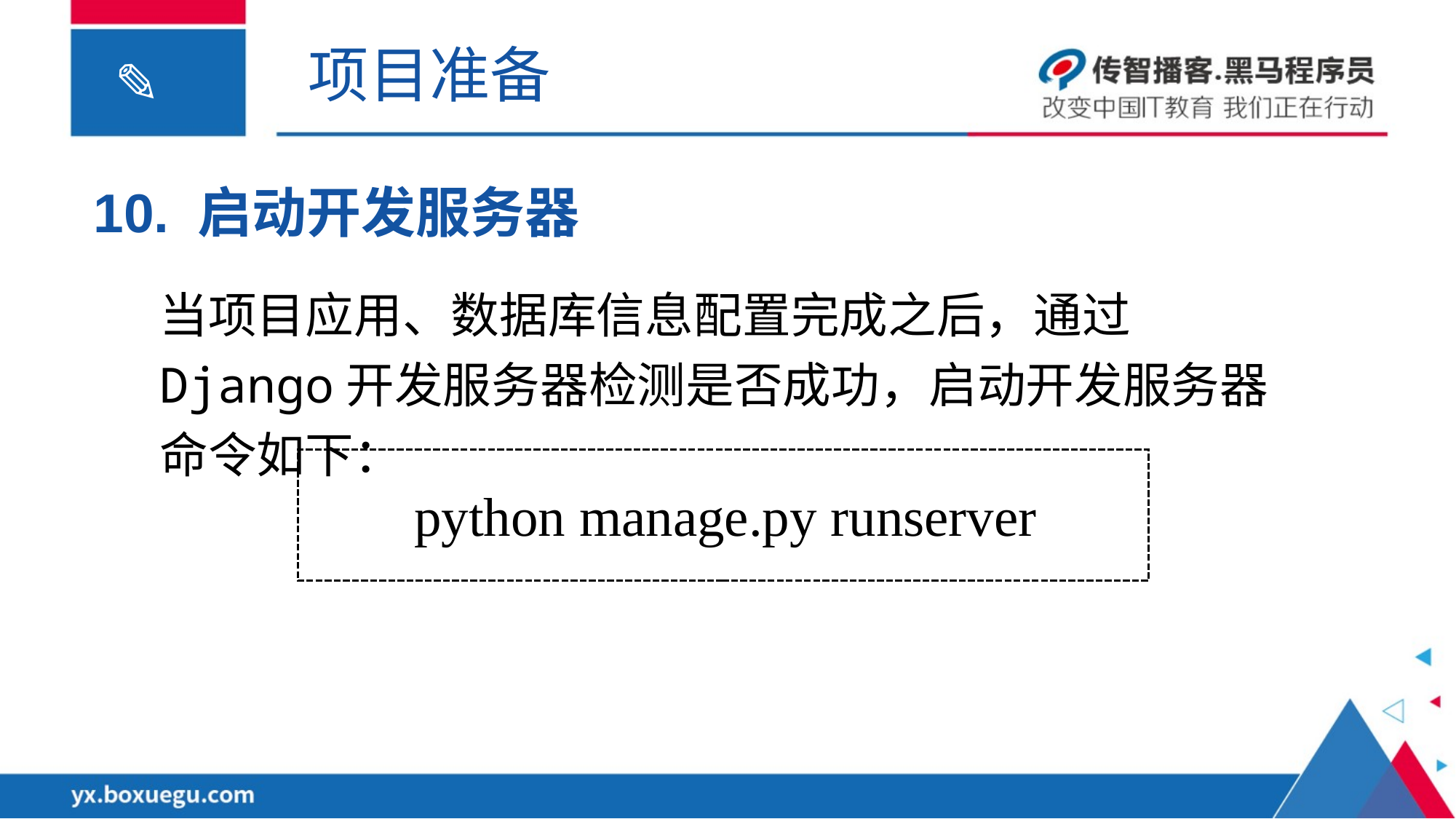

项目准备
10. 启动开发服务器
当项目应用、数据库信息配置完成之后，通过Django开发服务器检测是否成功，启动开发服务器命令如下：

python manage.py runserver